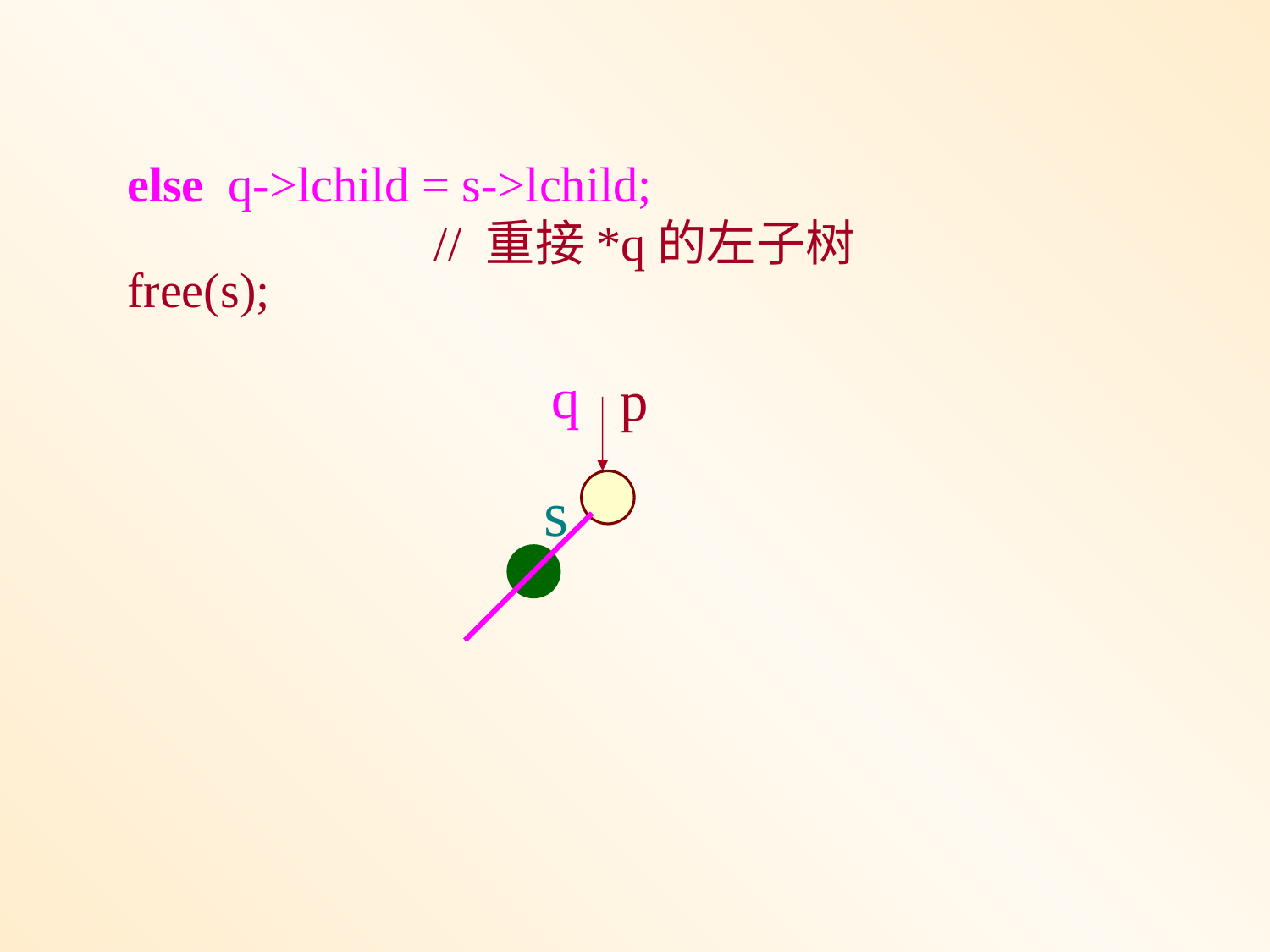

else  q->lchild = s->lchild;
                         // 重接*q的左子树
free(s);
q
p

s